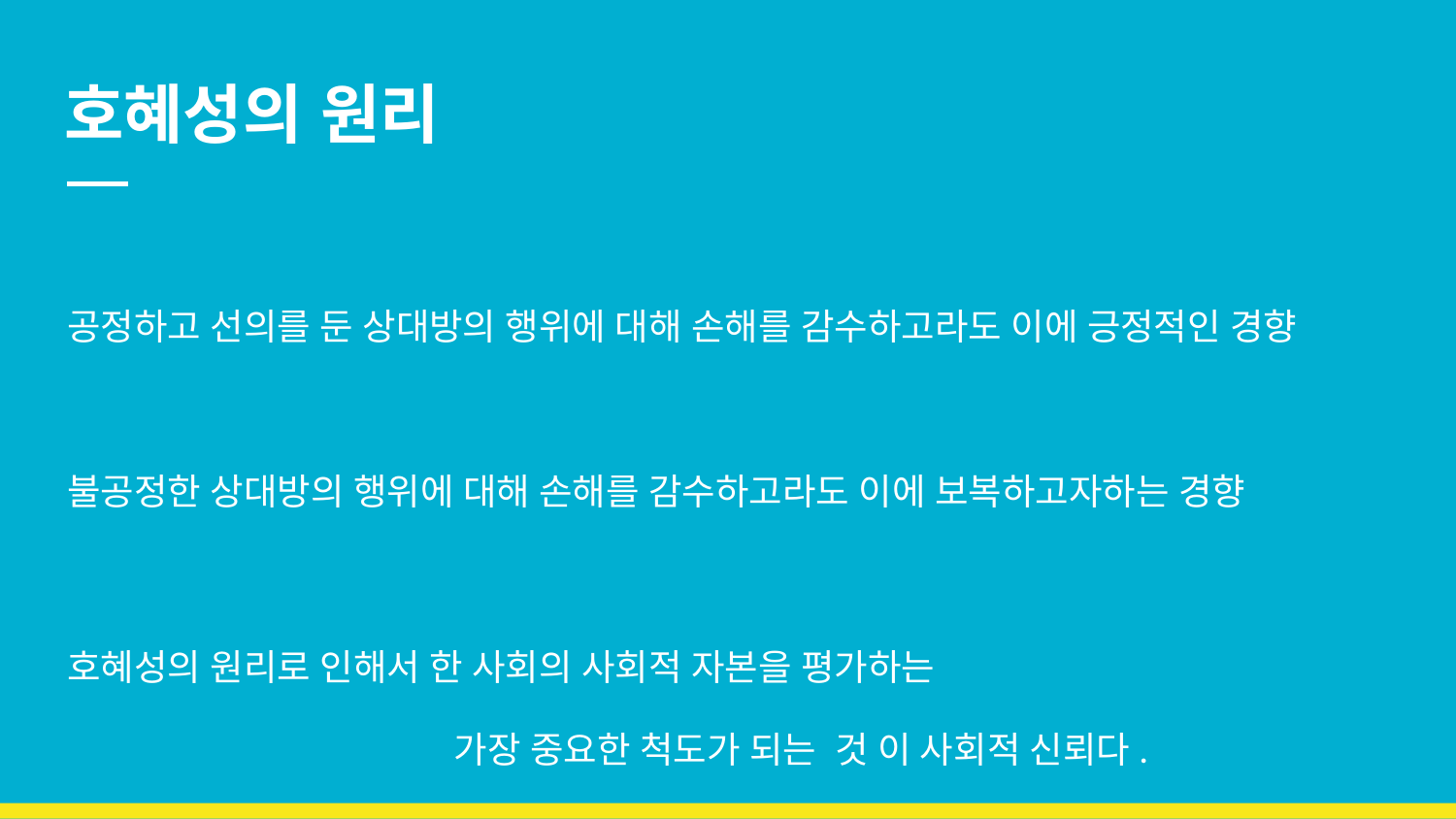

# 호혜성의 원리
공정하고 선의를 둔 상대방의 행위에 대해 손해를 감수하고라도 이에 긍정적인 경향

불공정한 상대방의 행위에 대해 손해를 감수하고라도 이에 보복하고자하는 경향
호혜성의 원리로 인해서 한 사회의 사회적 자본을 평가하는
                                         가장 중요한 척도가 되는  것 이 사회적 신뢰다.